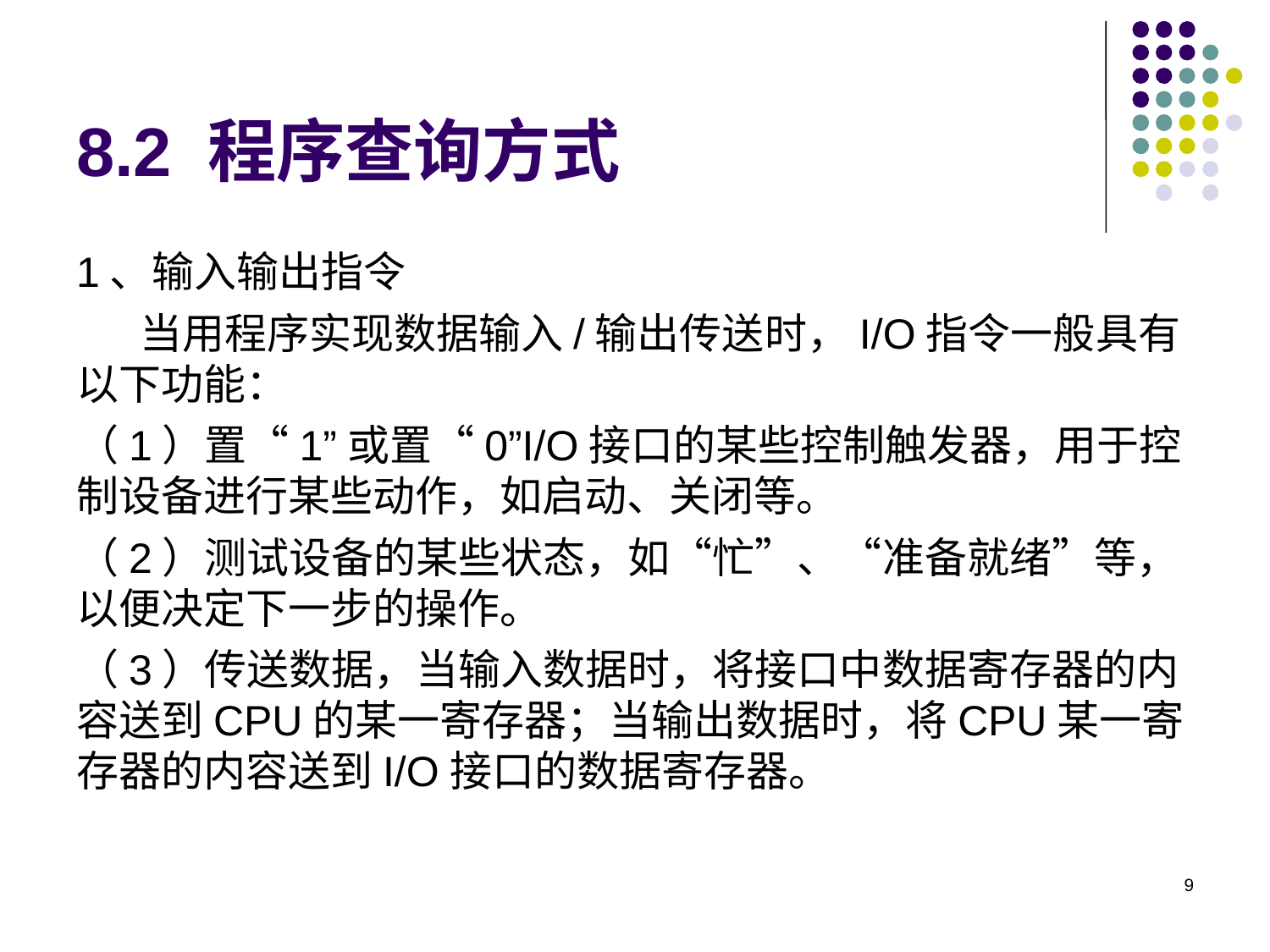

# 8.2 程序查询方式
1、输入输出指令
当用程序实现数据输入/输出传送时，I/O指令一般具有以下功能：
（1）置“1”或置“0”I/O接口的某些控制触发器，用于控制设备进行某些动作，如启动、关闭等。
（2）测试设备的某些状态，如“忙”、“准备就绪”等，以便决定下一步的操作。
（3）传送数据，当输入数据时，将接口中数据寄存器的内容送到CPU的某一寄存器；当输出数据时，将CPU某一寄存器的内容送到I/O接口的数据寄存器。
9